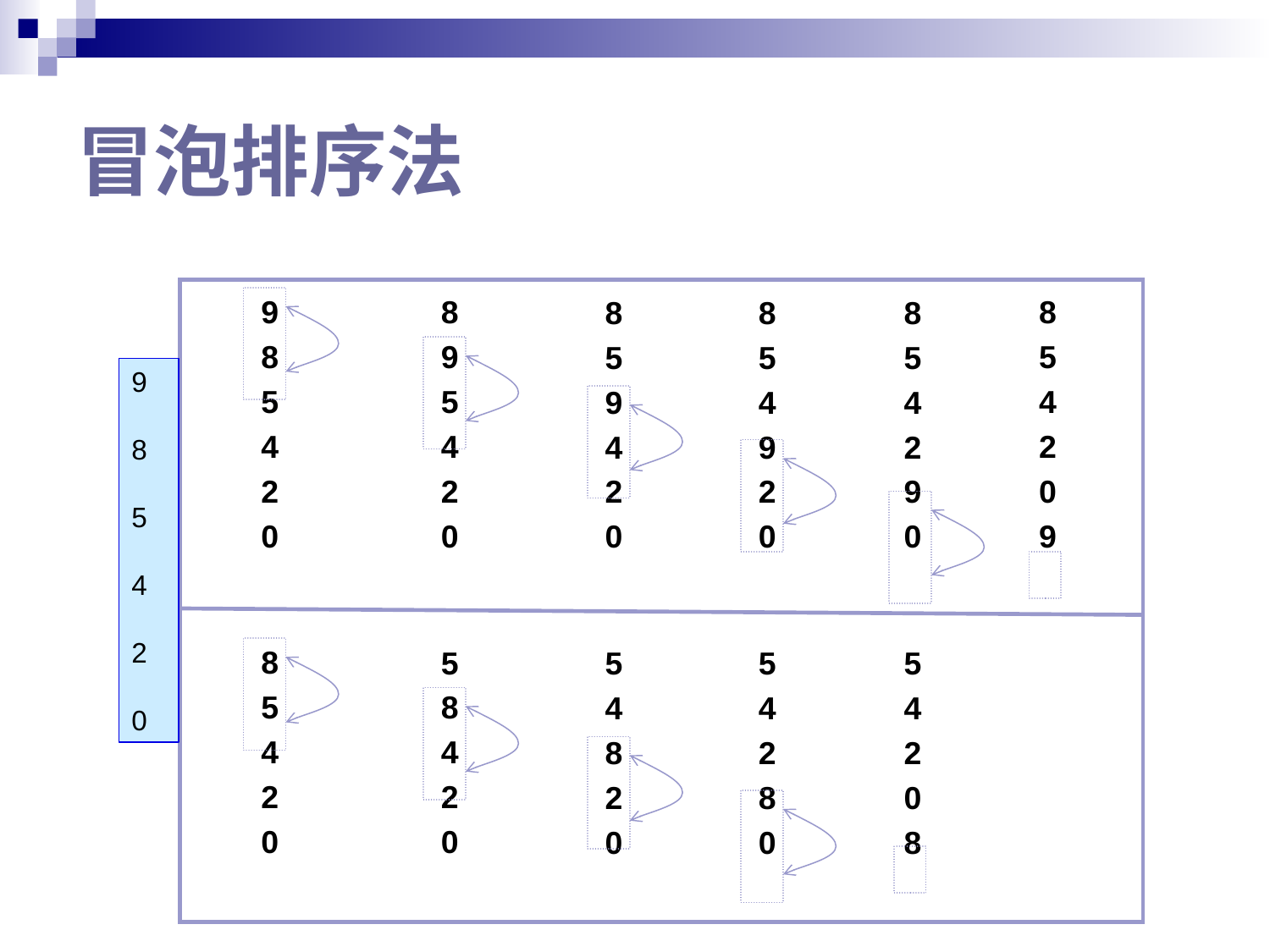

# 冒泡排序法

9
8
5
4
2
0
8
9
5
4
2
0

8
5
4
2
0
9

8
5
9
4
2
0

8
5
4
9
2
0

8
5
4
2
9
0

9

8

5

4

2

0

8
5
4
2
0
5
8
4
2
0

5
4
8
2
0

5
4
2
8
0

5
4
2
0
8